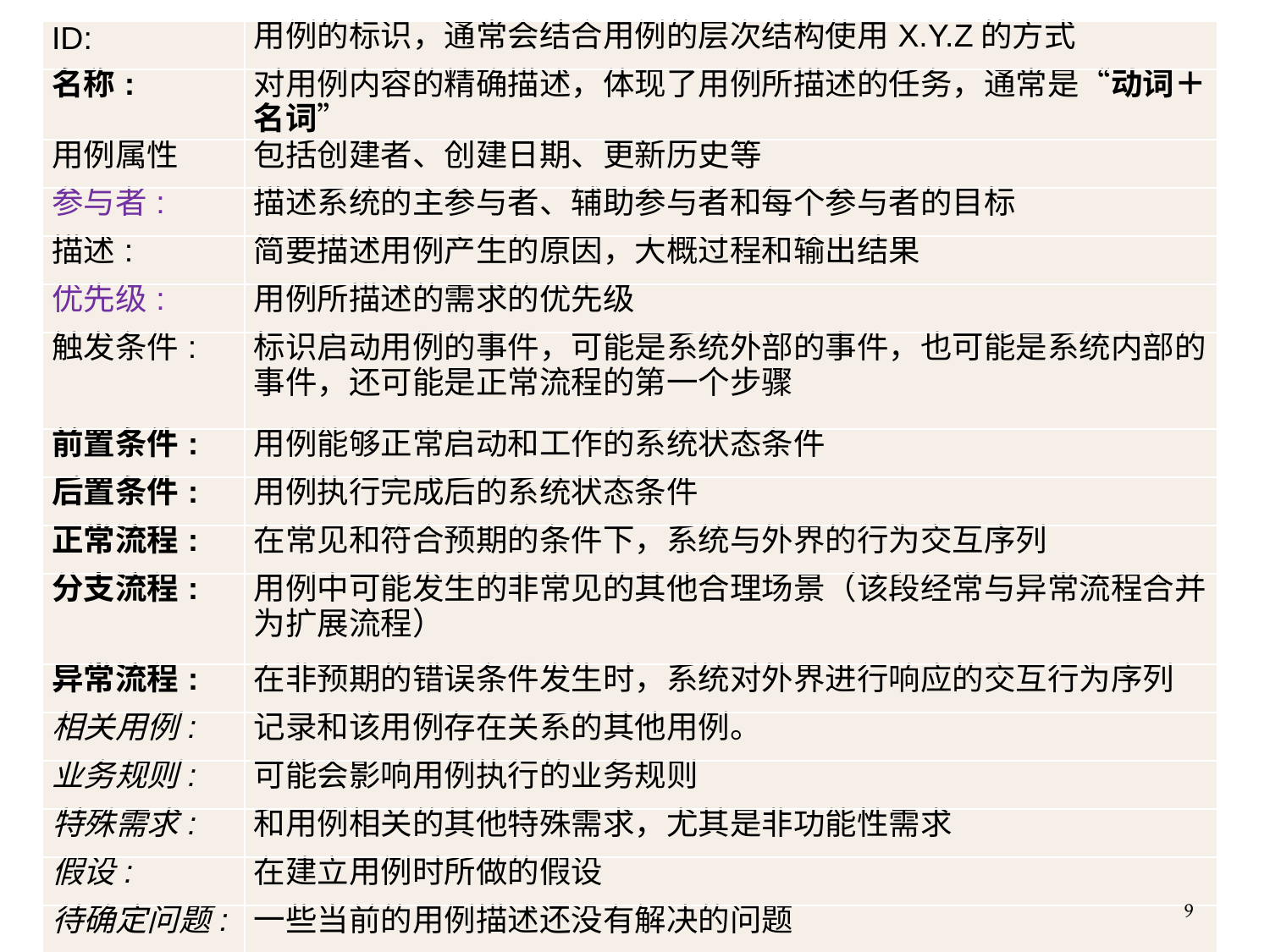

| ID: | 用例的标识，通常会结合用例的层次结构使用X.Y.Z的方式 |
| --- | --- |
| 名称: | 对用例内容的精确描述，体现了用例所描述的任务，通常是“动词＋名词” |
| 用例属性 | 包括创建者、创建日期、更新历史等 |
| 参与者: | 描述系统的主参与者、辅助参与者和每个参与者的目标 |
| 描述: | 简要描述用例产生的原因，大概过程和输出结果 |
| 优先级: | 用例所描述的需求的优先级 |
| 触发条件: | 标识启动用例的事件，可能是系统外部的事件，也可能是系统内部的事件，还可能是正常流程的第一个步骤 |
| 前置条件: | 用例能够正常启动和工作的系统状态条件 |
| 后置条件: | 用例执行完成后的系统状态条件 |
| 正常流程: | 在常见和符合预期的条件下，系统与外界的行为交互序列 |
| 分支流程: | 用例中可能发生的非常见的其他合理场景（该段经常与异常流程合并为扩展流程） |
| 异常流程: | 在非预期的错误条件发生时，系统对外界进行响应的交互行为序列 |
| 相关用例: | 记录和该用例存在关系的其他用例。 |
| 业务规则: | 可能会影响用例执行的业务规则 |
| 特殊需求: | 和用例相关的其他特殊需求，尤其是非功能性需求 |
| 假设: | 在建立用例时所做的假设 |
| 待确定问题: | 一些当前的用例描述还没有解决的问题 |
#
9